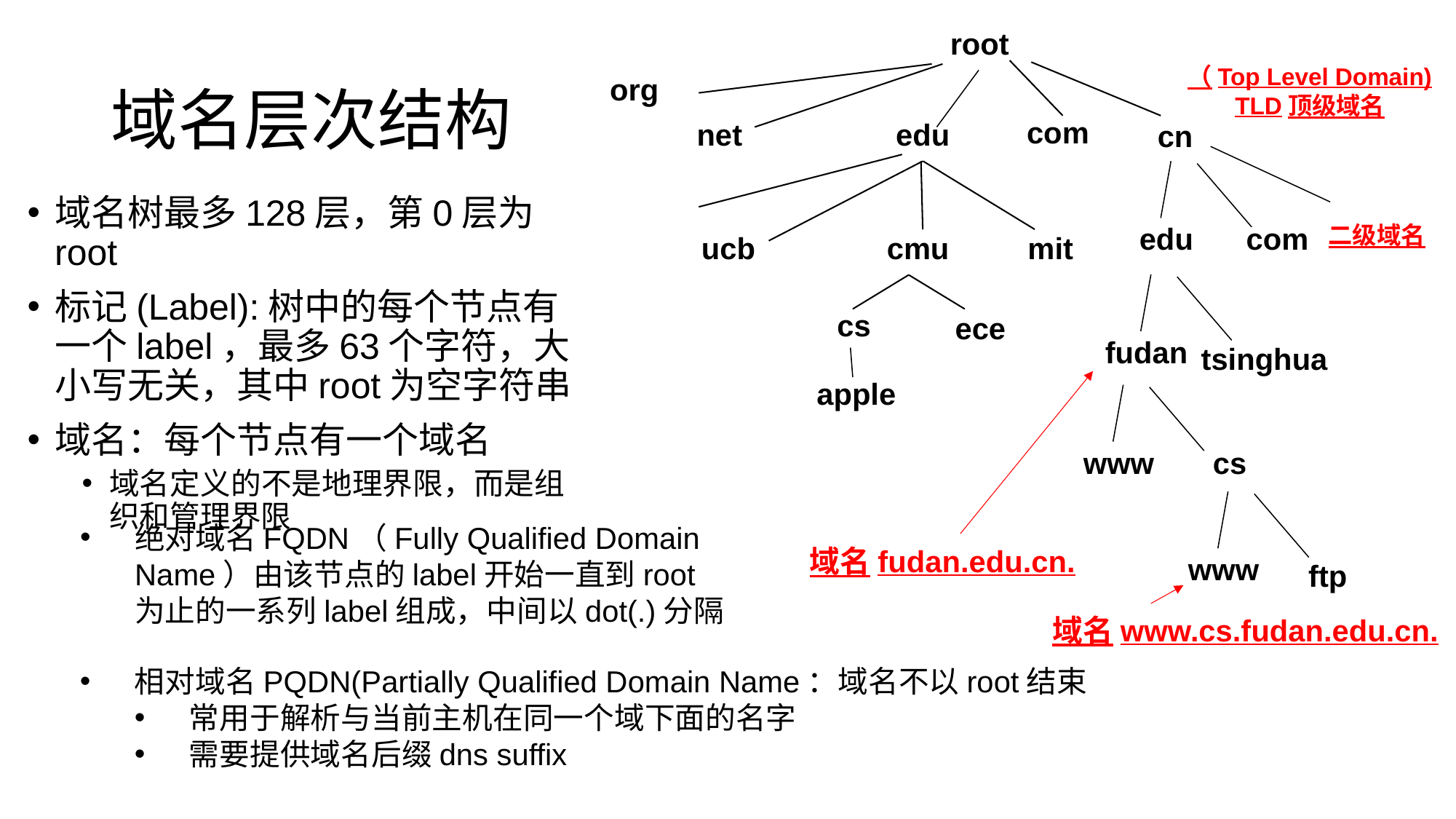

root
（Top Level Domain)
TLD顶级域名
org

com
net
edu
cn

edu
com
ucb
cmu
mit

cs
ece

apple
# 域名层次结构
域名树最多128层，第0层为root
标记(Label):树中的每个节点有一个label，最多63个字符，大小写无关，其中root为空字符串
域名：每个节点有一个域名
域名定义的不是地理界限，而是组织和管理界限

二级域名

fudan
tsinghua
域名fudan.edu.cn.

www
cs

绝对域名FQDN（Fully Qualified Domain Name）由该节点的label开始一直到root为止的一系列label组成，中间以dot(.)分隔
www
ftp
域名www.cs.fudan.edu.cn.
相对域名PQDN(Partially Qualified Domain Name：域名不以root结束
常用于解析与当前主机在同一个域下面的名字
需要提供域名后缀dns suffix